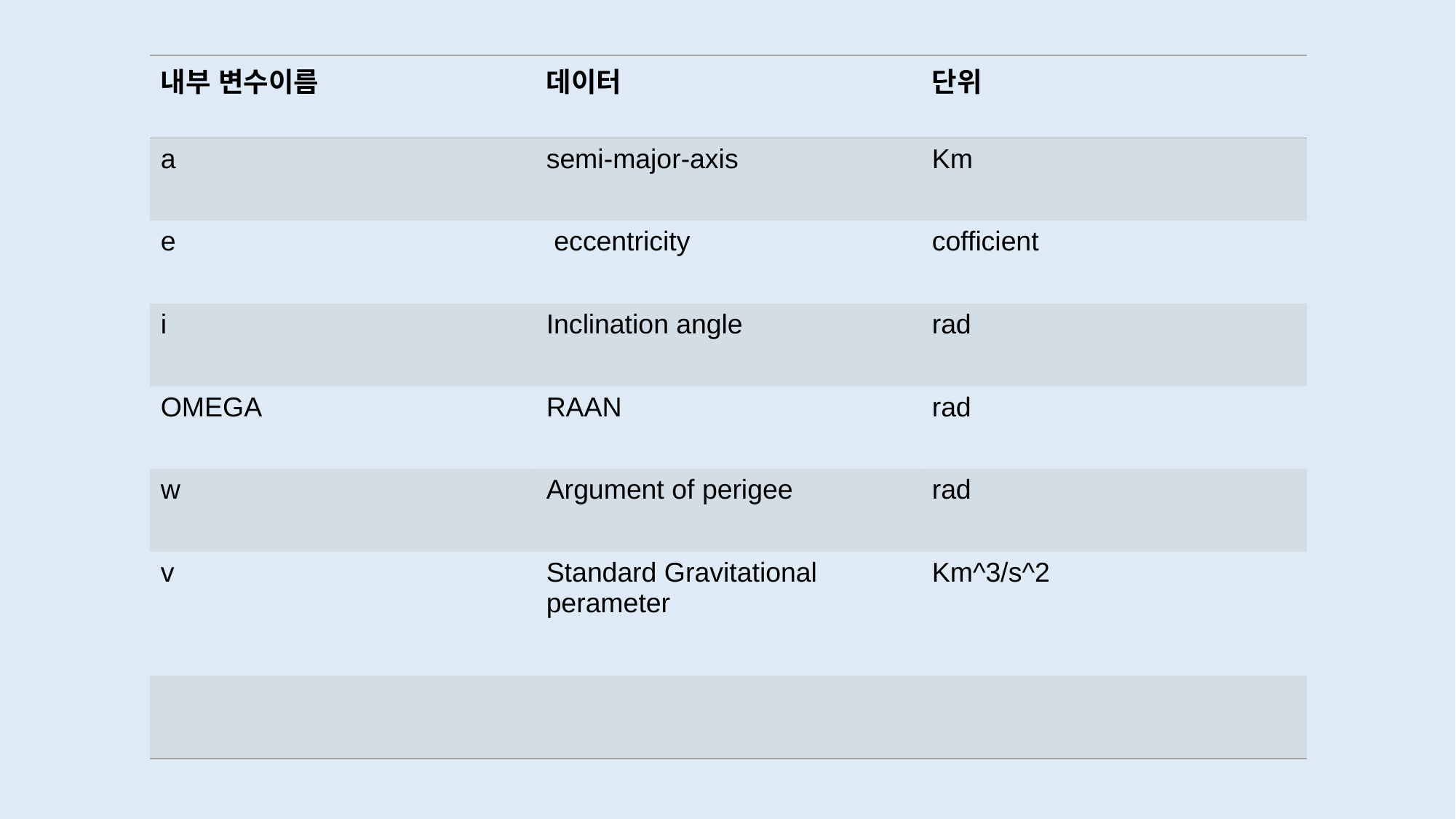

| 내부 변수이름 | 데이터 | 단위 |
| --- | --- | --- |
| a | semi-major-axis | Km |
| e | eccentricity | cofficient |
| i | Inclination angle | rad |
| OMEGA | RAAN | rad |
| w | Argument of perigee | rad |
| v | Standard Gravitational perameter | Km^3/s^2 |
|  |  |  |